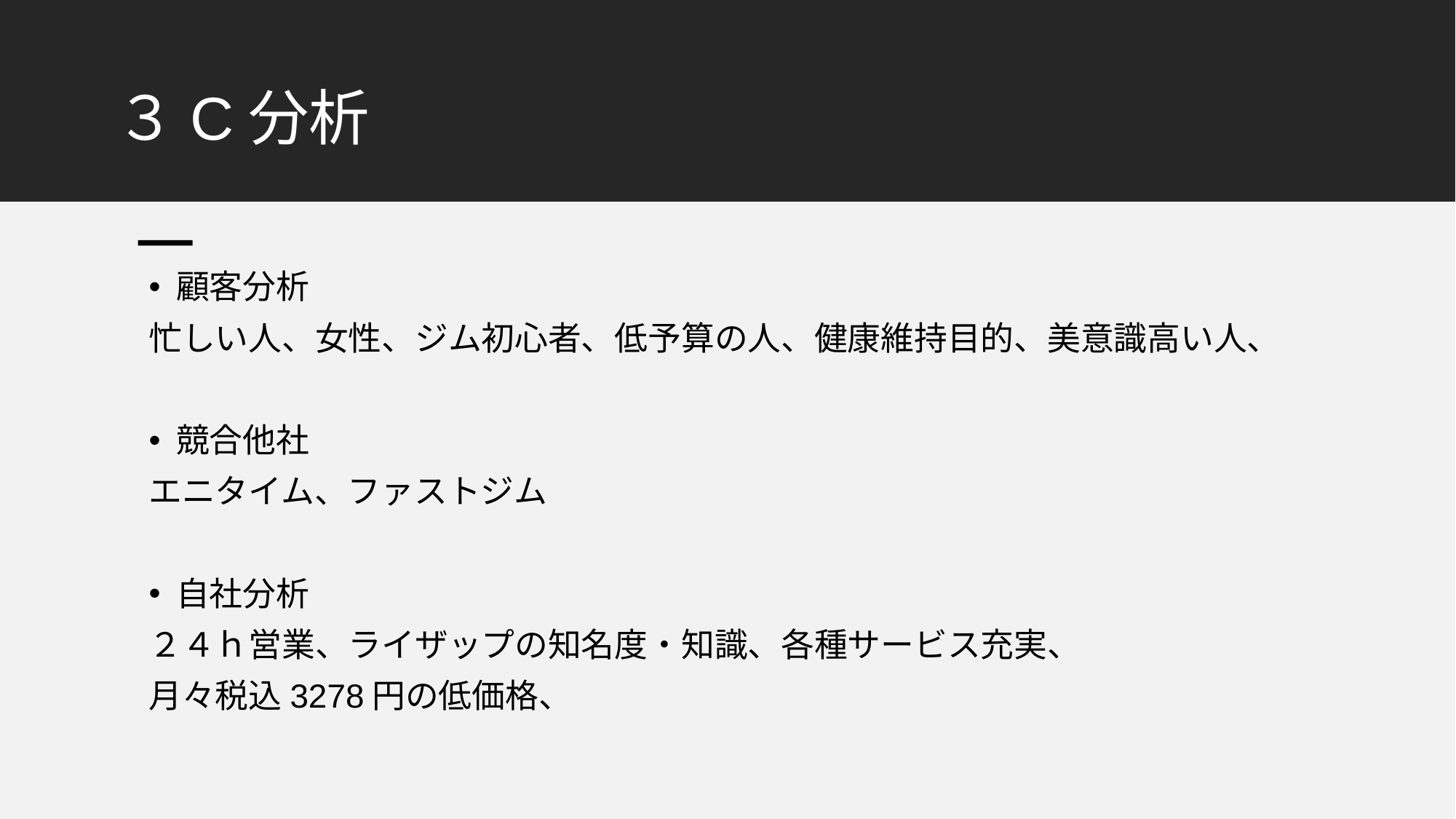

３C分析

顧客分析
忙しい人、女性、ジム初心者、低予算の人、健康維持目的、美意識高い人、

競合他社
エニタイム、ファストジム

自社分析
２４ｈ営業、ライザップの知名度・知識、各種サービス充実、
月々税込3278円の低価格、